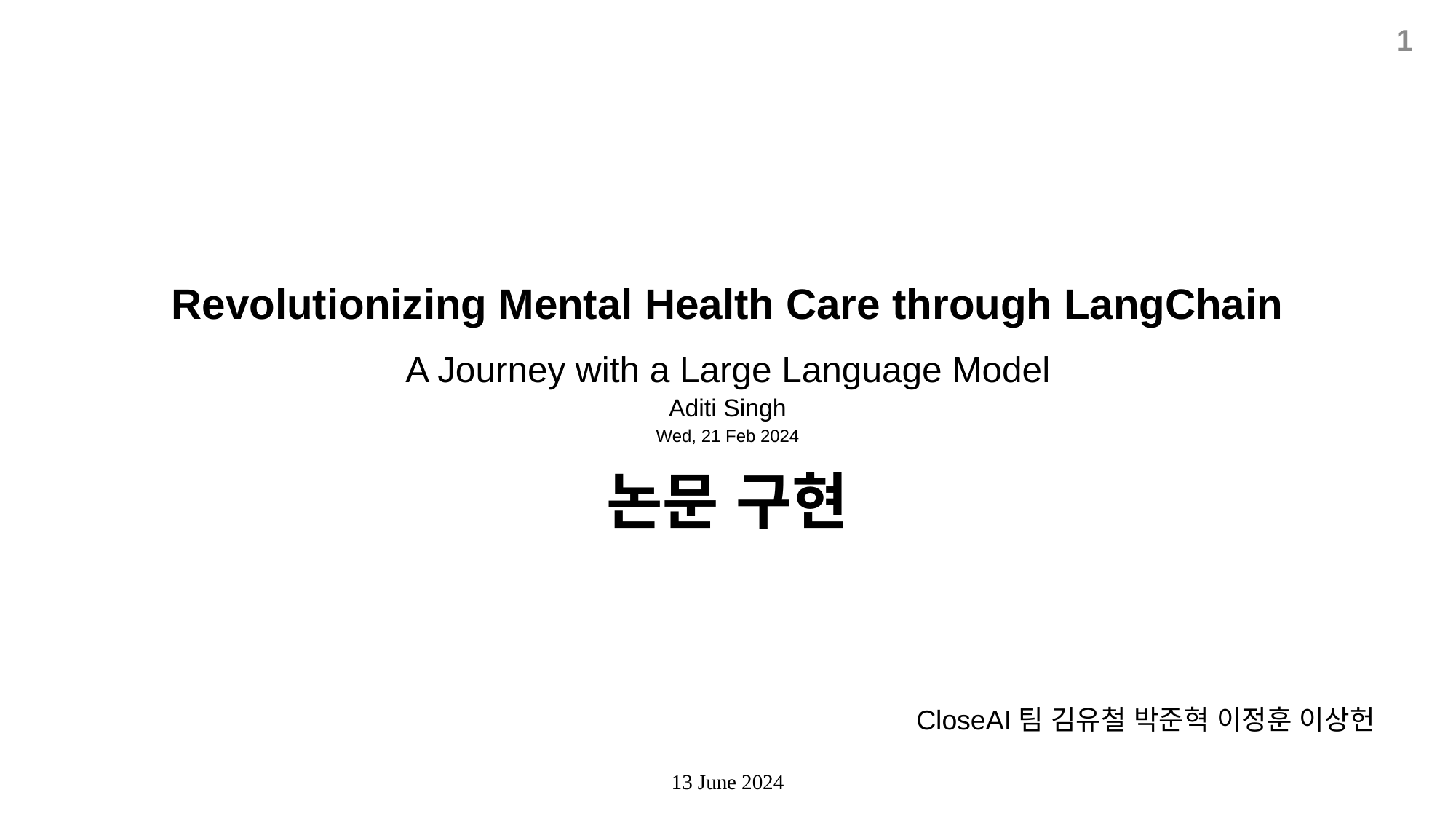

1
# Revolutionizing Mental Health Care through LangChain
A Journey with a Large Language Model
Aditi Singh
Wed, 21 Feb 2024

논문 구현

CloseAI팀 김유철 박준혁 이정훈 이상헌
13 June 2024